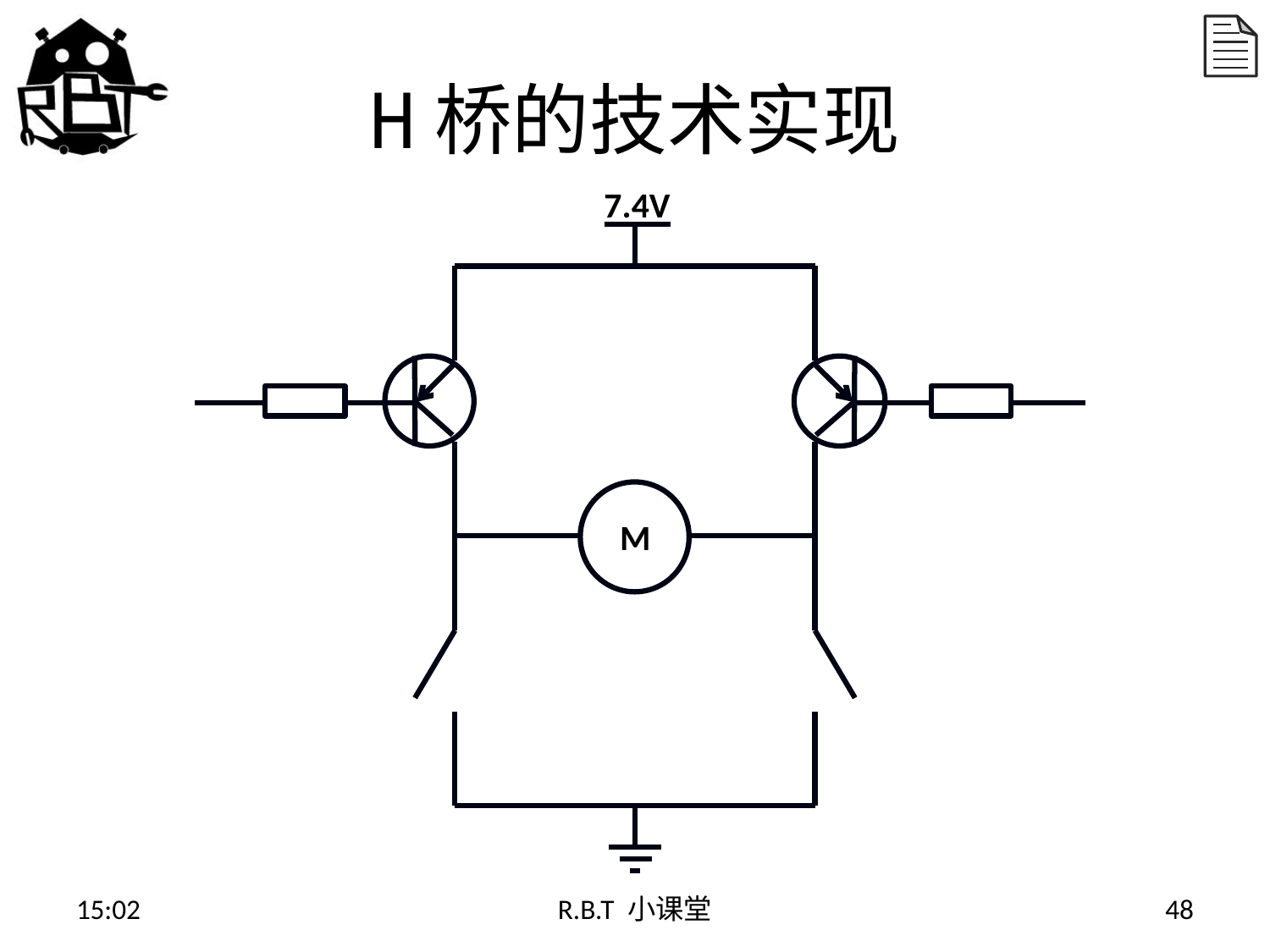

# H桥的技术实现
7.4V

M
15:02
R.B.T 小课堂
48